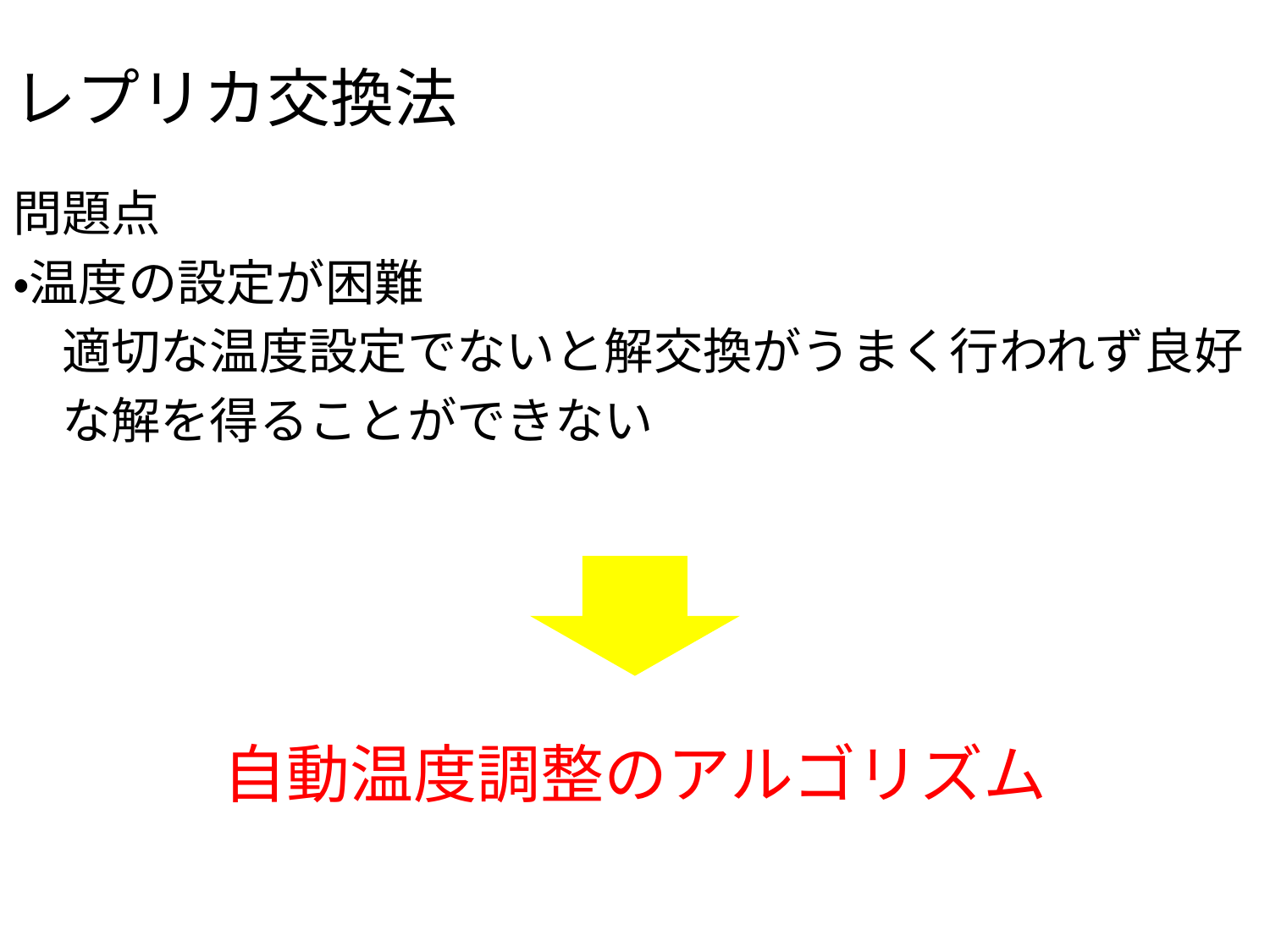

# レプリカ交換法
問題点
・温度の設定が困難
　適切な温度設定でないと解交換がうまく行われず良好
　な解を得ることができない

自動温度調整のアルゴリズム